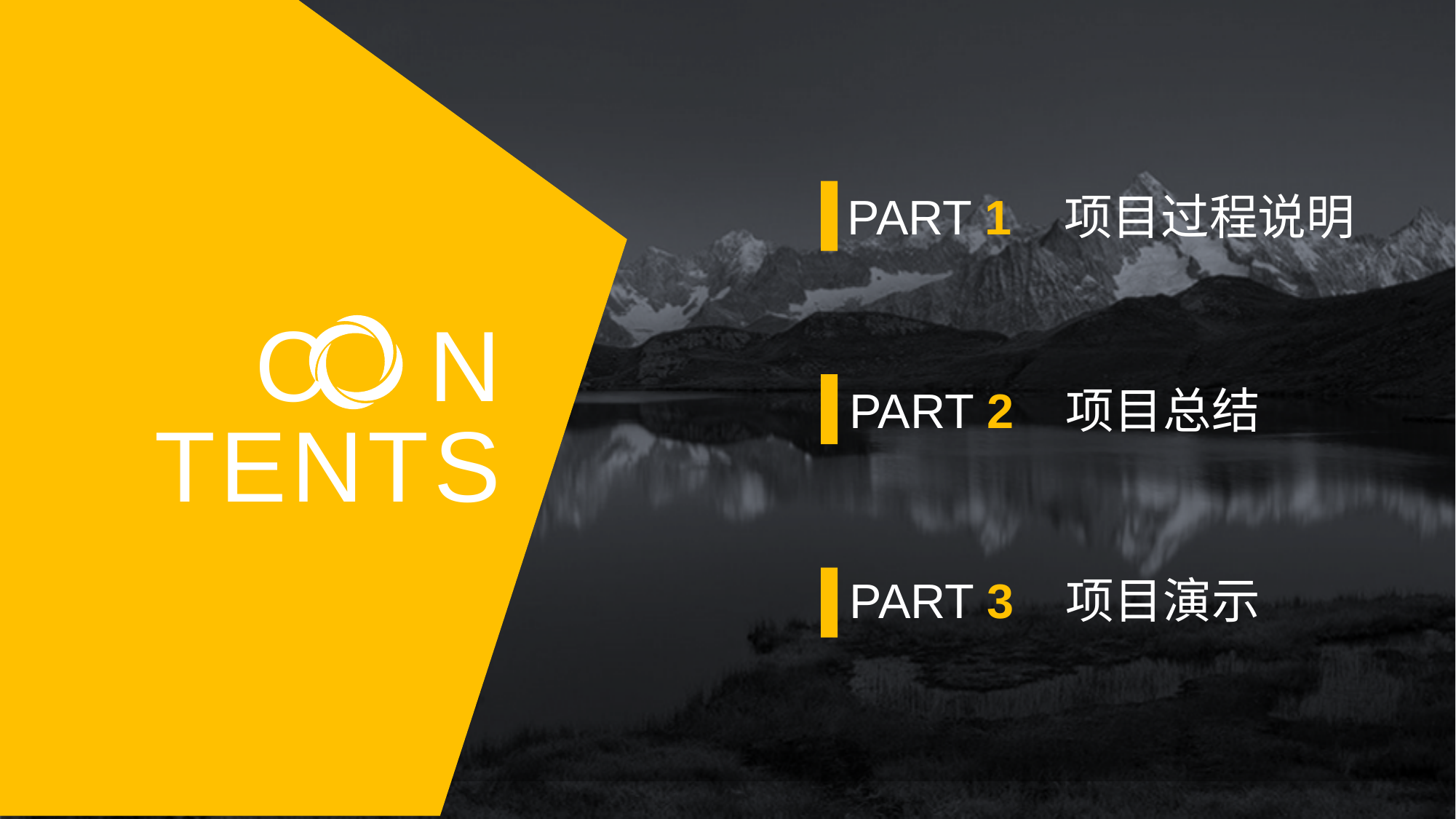

PART 1   项目过程说明
PART 2   项目总结

PART 3   项目演示

C   N
TENTS